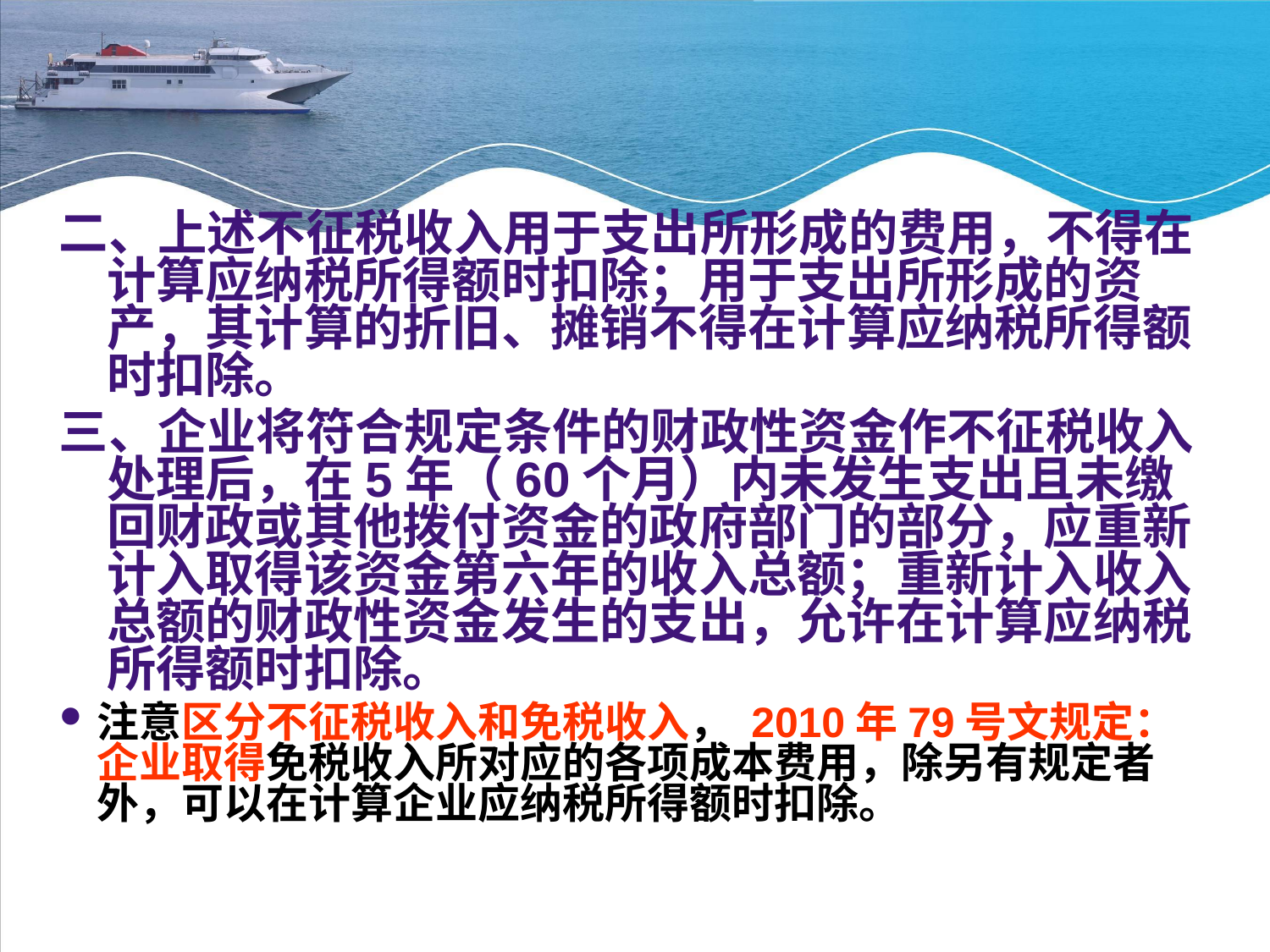

#
二、上述不征税收入用于支出所形成的费用，不得在计算应纳税所得额时扣除；用于支出所形成的资产，其计算的折旧、摊销不得在计算应纳税所得额时扣除。
三、企业将符合规定条件的财政性资金作不征税收入处理后，在5年（60个月）内未发生支出且未缴回财政或其他拨付资金的政府部门的部分，应重新计入取得该资金第六年的收入总额；重新计入收入总额的财政性资金发生的支出，允许在计算应纳税所得额时扣除。
注意区分不征税收入和免税收入， 2010年79号文规定：企业取得免税收入所对应的各项成本费用，除另有规定者外，可以在计算企业应纳税所得额时扣除。